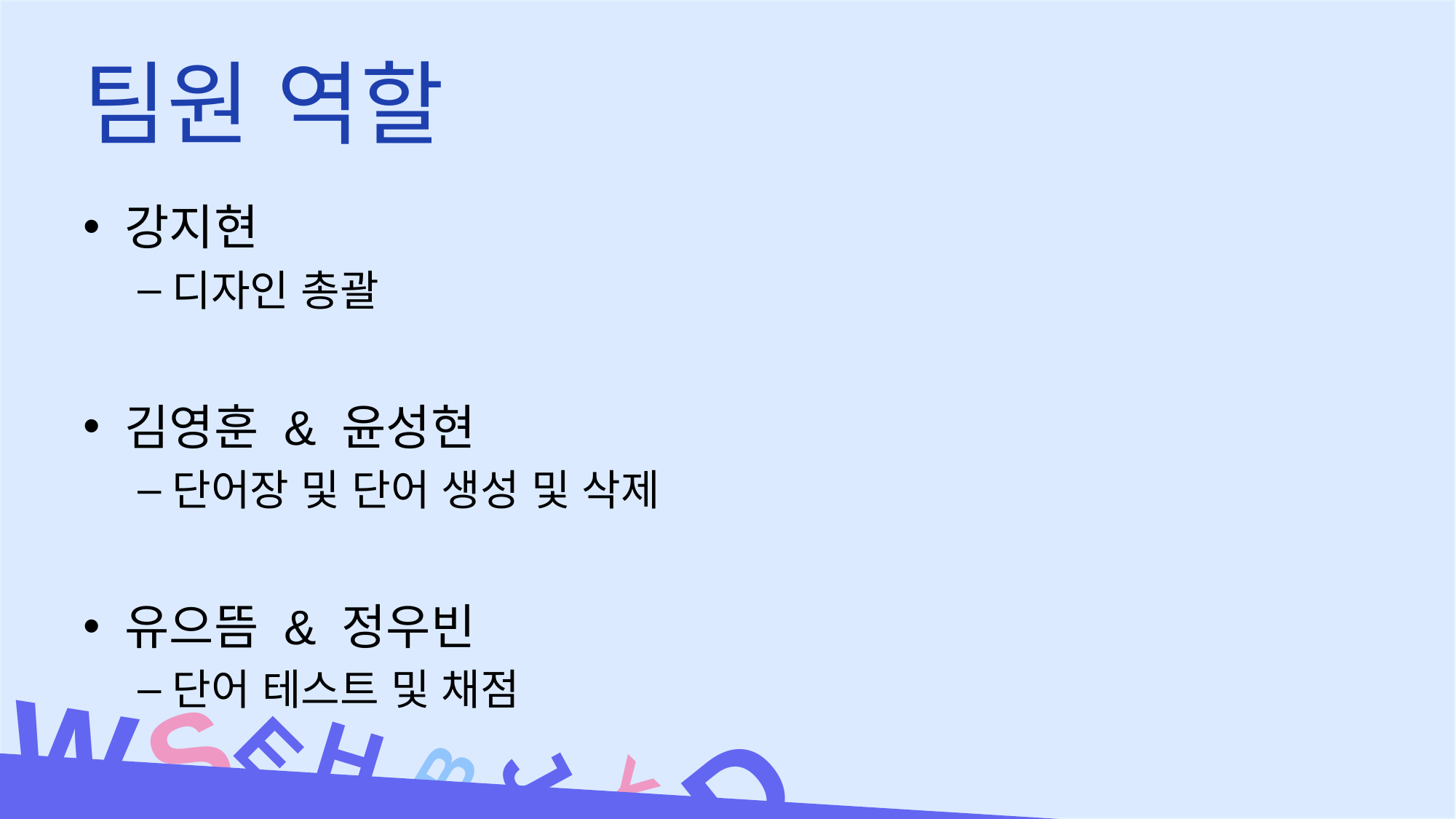

# 팀원 역할
강지현
디자인 총괄

김영훈 & 윤성현
단어장 및 단어 생성 및 삭제

유으뜸 & 정우빈
단어 테스트 및 채점